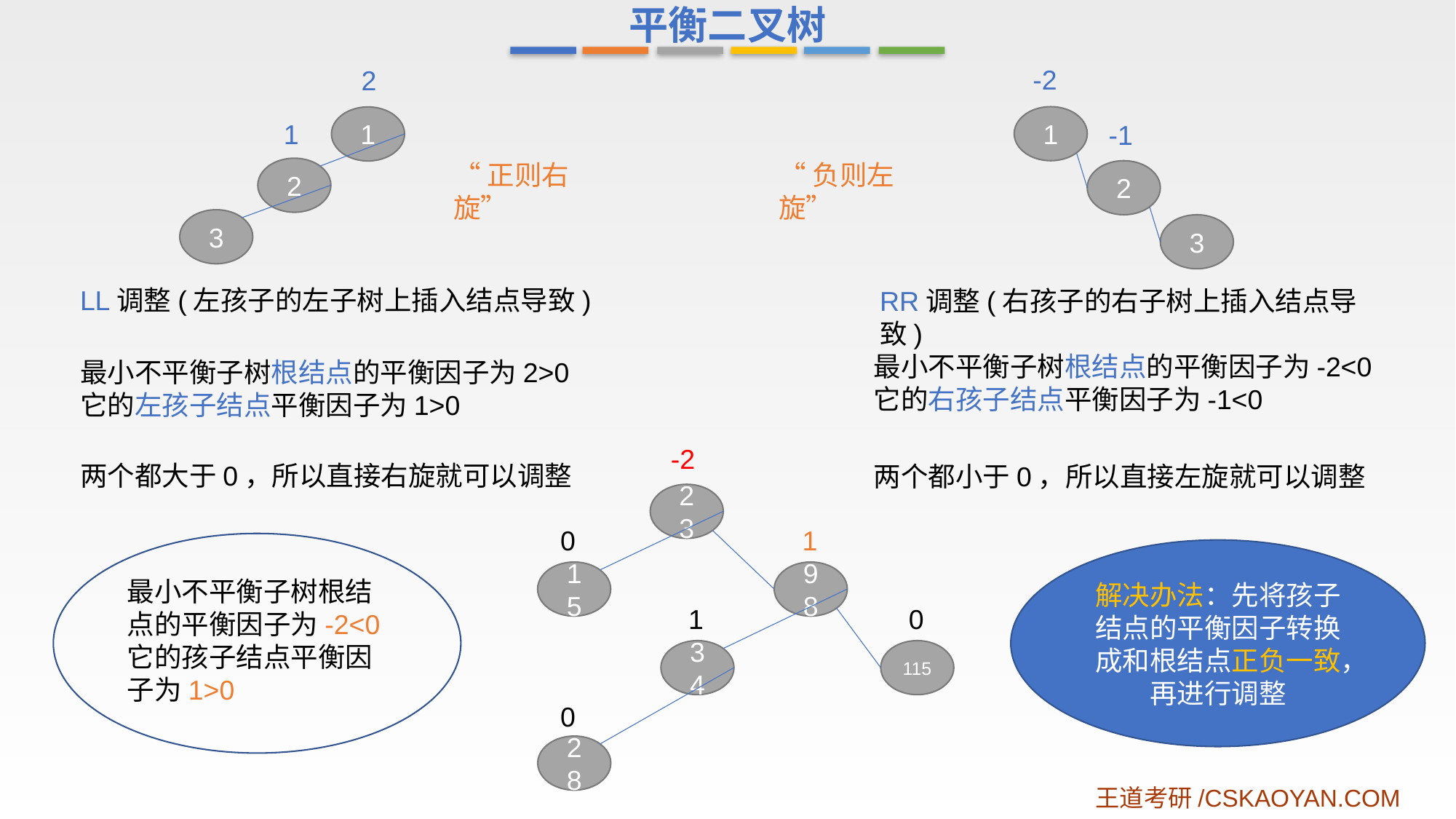

平衡二叉树

-2
2
1
1
1
-1
“负则左旋”
“正则右旋”
2
2
3
3
LL调整(左孩子的左子树上插入结点导致)
RR调整(右孩子的右子树上插入结点导致)
最小不平衡子树根结点的平衡因子为-2<0
它的右孩子结点平衡因子为-1<0
最小不平衡子树根结点的平衡因子为2>0
它的左孩子结点平衡因子为1>0
-2
两个都大于0，所以直接右旋就可以调整
两个都小于0，所以直接左旋就可以调整
23
0
1

解决办法：先将孩子结点的平衡因子转换成和根结点正负一致，再进行调整
15
98
最小不平衡子树根结点的平衡因子为-2<0
它的孩子结点平衡因子为1>0
1
0
34
115
0
28
王道考研/CSKAOYAN.COM